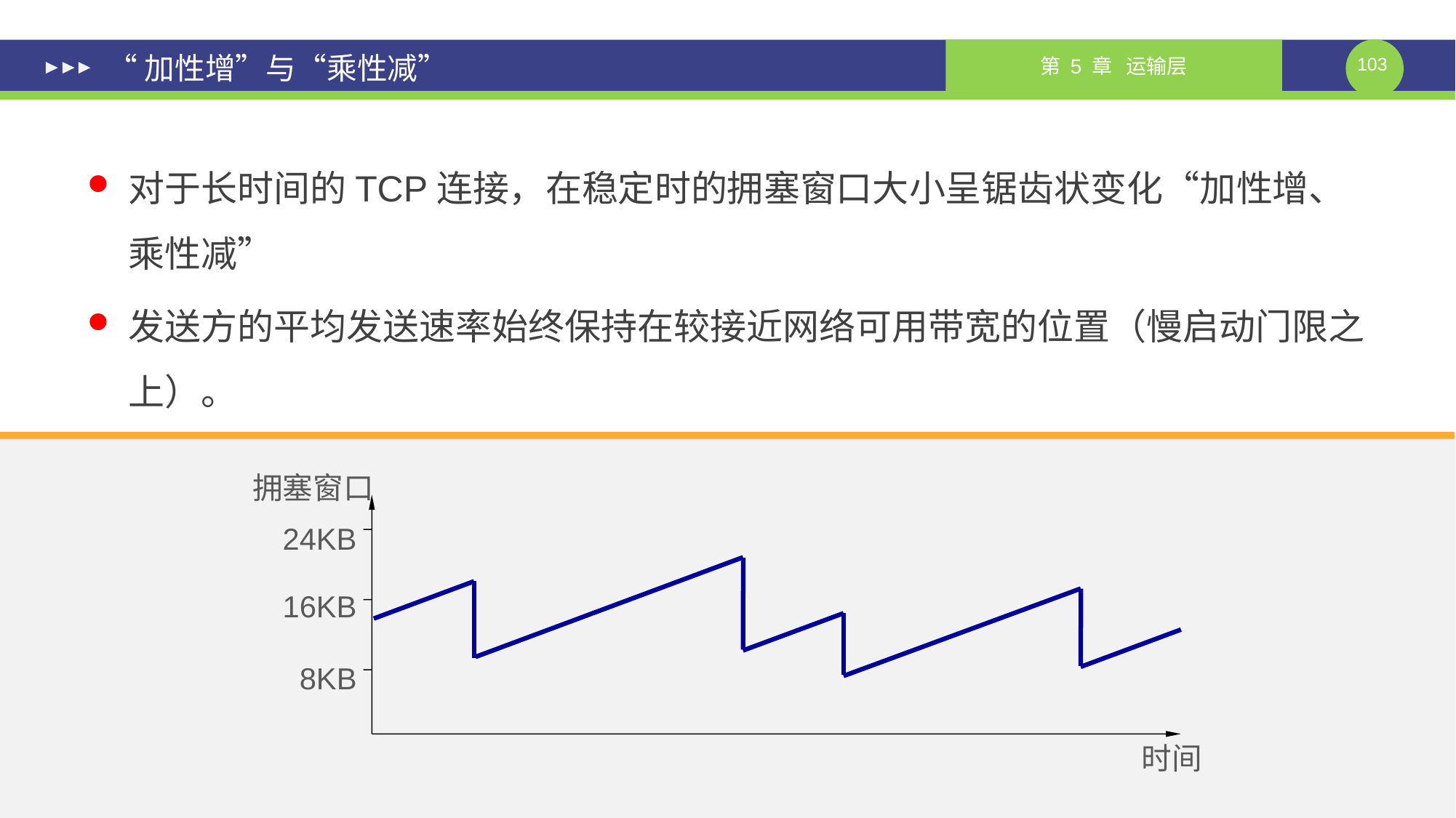

# “加性增”与“乘性减”
对于长时间的TCP连接，在稳定时的拥塞窗口大小呈锯齿状变化“加性增、乘性减”
发送方的平均发送速率始终保持在较接近网络可用带宽的位置（慢启动门限之上）。

拥塞窗口

24KB

16KB

8KB

时间
课件制作人：谢钧  谢希仁